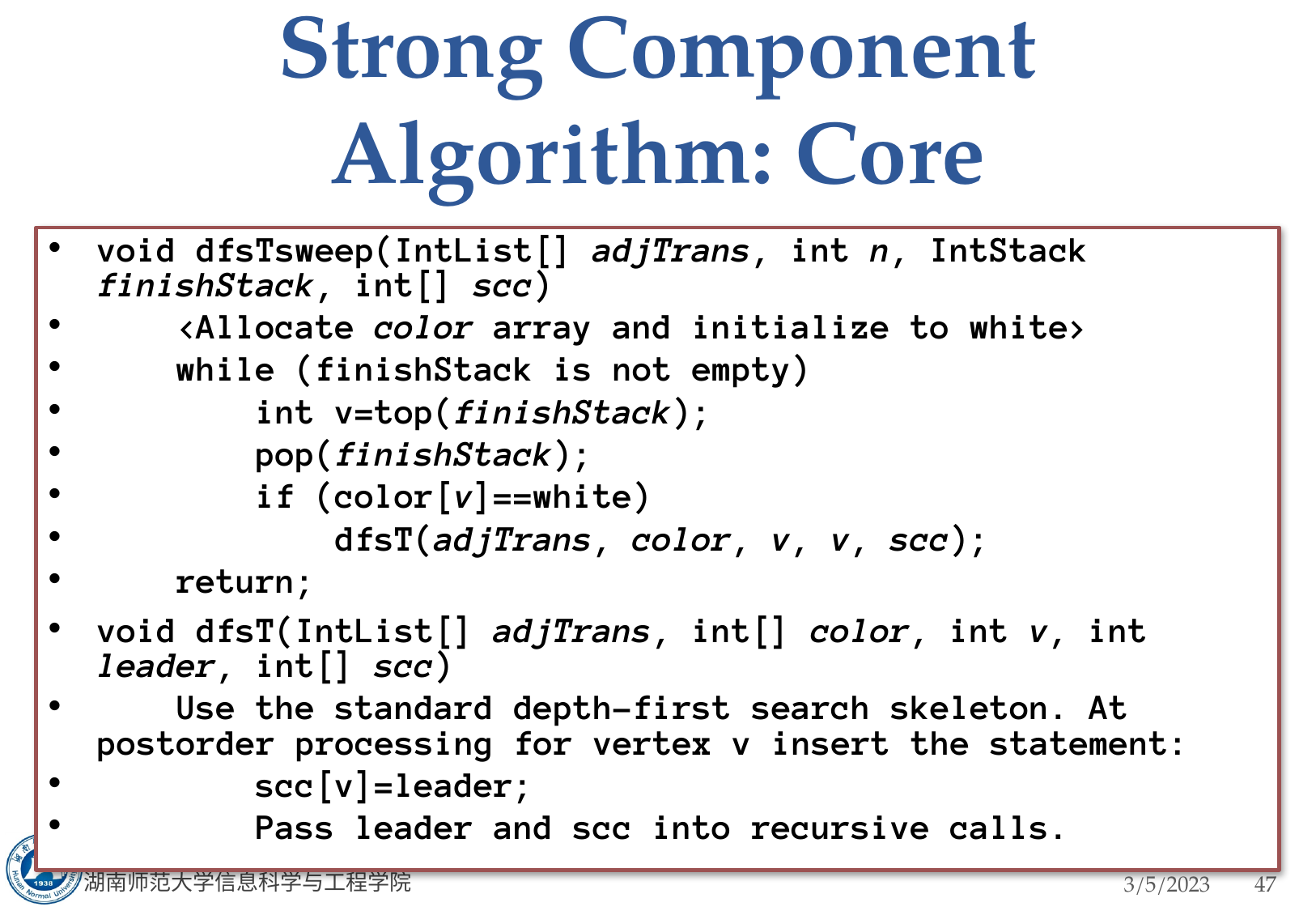

# Strong Component Algorithm: Core
void dfsTsweep(IntList[] adjTrans, int n, IntStack finishStack, int[] scc)
    <Allocate color array and initialize to white>
    while (finishStack is not empty)
        int v=top(finishStack);
        pop(finishStack);
        if (color[v]==white)
            dfsT(adjTrans, color, v, v, scc);
    return;
void dfsT(IntList[] adjTrans, int[] color, int v, int leader, int[] scc)
    Use the standard depth-first search skeleton. At postorder processing for vertex v insert the statement:
        scc[v]=leader;
        Pass leader and scc into recursive calls.
湖南师范大学信息科学与工程学院
3/5/2023
47